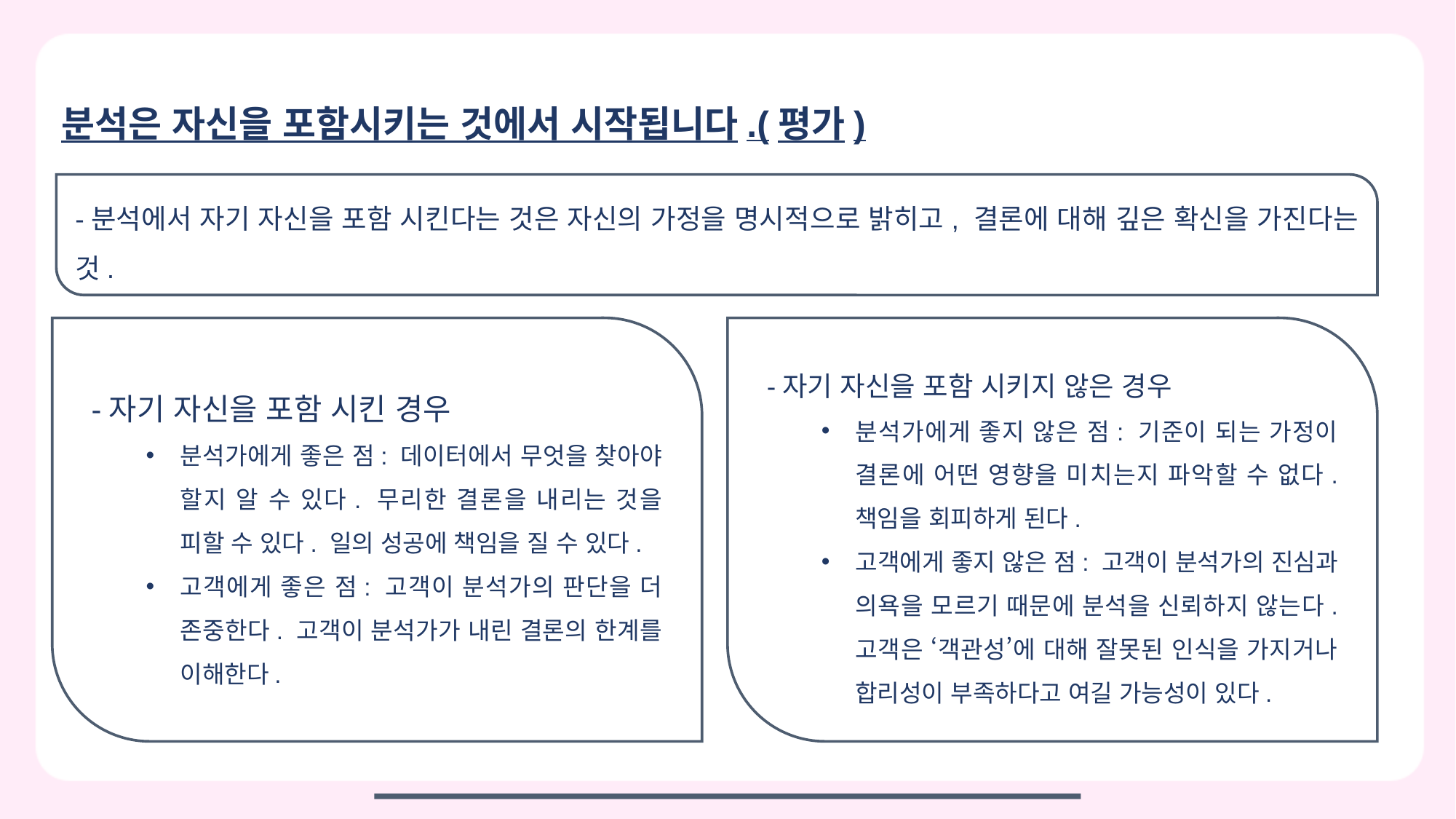

분석은 자신을 포함시키는 것에서 시작됩니다.(평가)
-분석에서 자기 자신을 포함 시킨다는 것은 자신의 가정을 명시적으로 밝히고, 결론에 대해 깊은 확신을 가진다는 것.
-자기 자신을 포함 시킨 경우
분석가에게 좋은 점: 데이터에서 무엇을 찾아야 할지 알 수 있다. 무리한 결론을 내리는 것을 피할 수 있다. 일의 성공에 책임을 질 수 있다.
고객에게 좋은 점: 고객이 분석가의 판단을 더 존중한다. 고객이 분석가가 내린 결론의 한계를 이해한다.
-자기 자신을 포함 시키지 않은 경우
분석가에게 좋지 않은 점: 기준이 되는 가정이 결론에 어떤 영향을 미치는지 파악할 수 없다. 책임을 회피하게 된다.
고객에게 좋지 않은 점: 고객이 분석가의 진심과 의욕을 모르기 때문에 분석을 신뢰하지 않는다. 고객은 ‘객관성’에 대해 잘못된 인식을 가지거나 합리성이 부족하다고 여길 가능성이 있다.